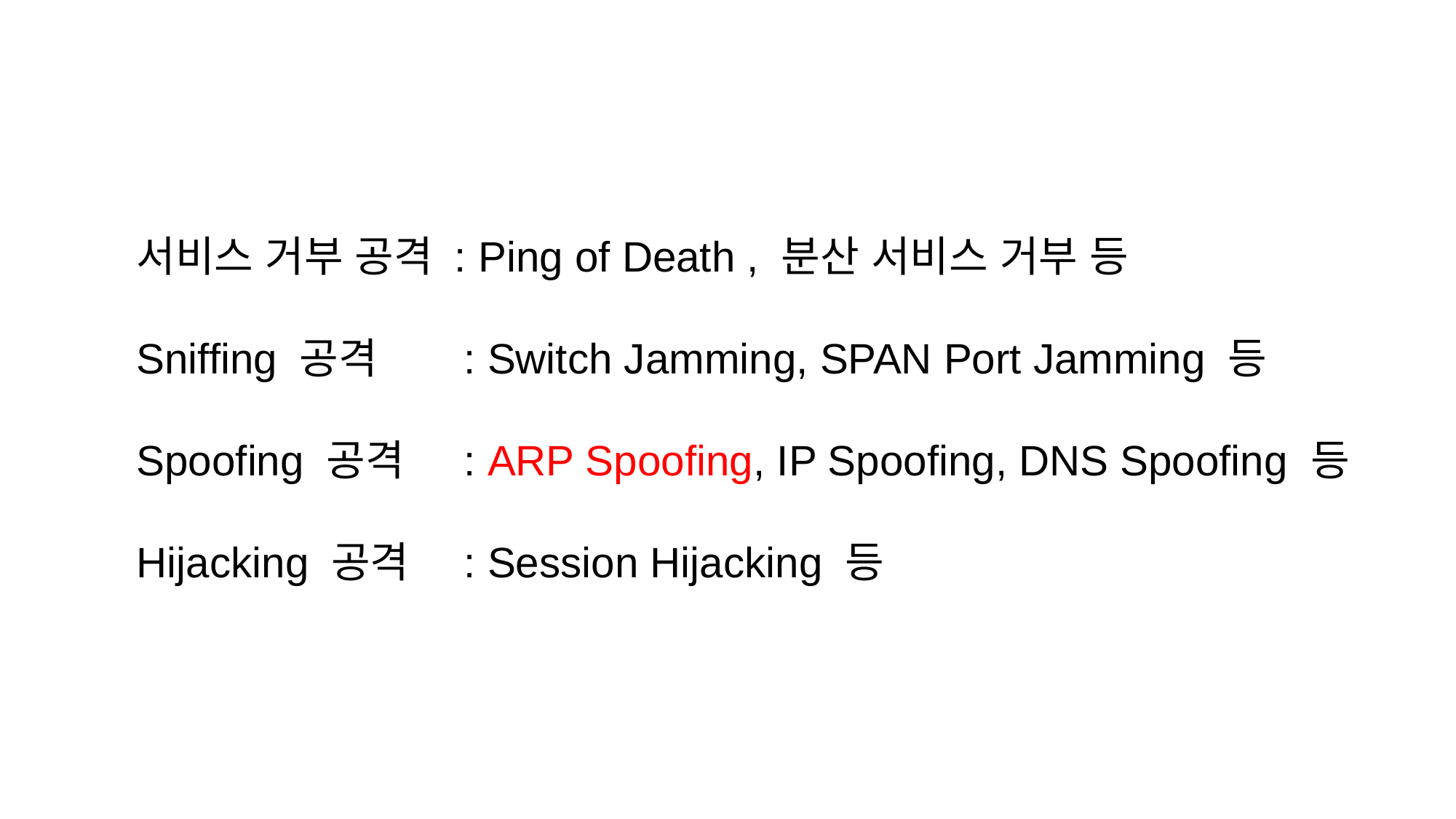

서비스 거부 공격 : Ping of Death , 분산 서비스 거부 등

Sniffing 공격 	: Switch Jamming, SPAN Port Jamming 등

Spoofing 공격	: ARP Spoofing, IP Spoofing, DNS Spoofing 등

Hijacking 공격	: Session Hijacking 등